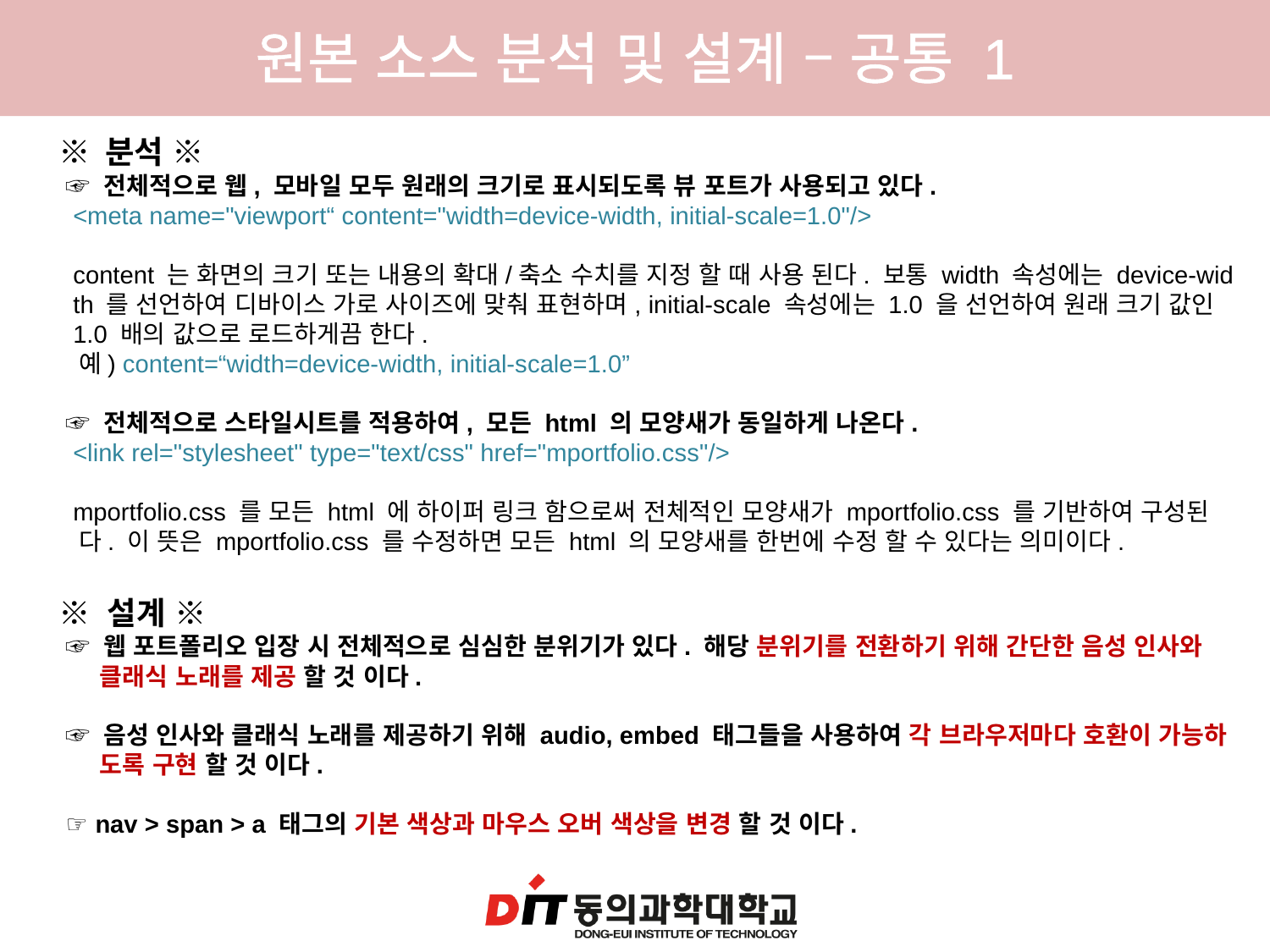

원본 소스 분석 및 설계 – 공통 1
※ 분석 ※
 ☞ 전체적으로 웹, 모바일 모두 원래의 크기로 표시되도록 뷰 포트가 사용되고 있다.
  <meta name="viewport“ content="width=device-width, initial-scale=1.0"/>

  content 는 화면의 크기 또는 내용의 확대/축소 수치를 지정 할 때 사용 된다. 보통 width 속성에는 device-wid
  th 를 선언하여 디바이스 가로 사이즈에 맞춰 표현하며, initial-scale 속성에는 1.0 을 선언하여 원래 크기 값인
  1.0 배의 값으로 로드하게끔 한다.
  예) content=“width=device-width, initial-scale=1.0”

 ☞ 전체적으로 스타일시트를 적용하여, 모든 html 의 모양새가 동일하게 나온다.
  <link rel="stylesheet" type="text/css" href="mportfolio.css"/>

  mportfolio.css 를 모든 html 에 하이퍼 링크 함으로써 전체적인 모양새가 mportfolio.css 를 기반하여 구성된
  다. 이 뜻은 mportfolio.css 를 수정하면 모든 html 의 모양새를 한번에 수정 할 수 있다는 의미이다.

※ 설계 ※
 ☞ 웹 포트폴리오 입장 시 전체적으로 심심한 분위기가 있다. 해당 분위기를 전환하기 위해 간단한 음성 인사와
     클래식 노래를 제공 할 것 이다.

 ☞ 음성 인사와 클래식 노래를 제공하기 위해 audio, embed 태그들을 사용하여 각 브라우저마다 호환이 가능하
     도록 구현 할 것 이다.

 ☞ nav > span > a 태그의 기본 색상과 마우스 오버 색상을 변경 할 것 이다.